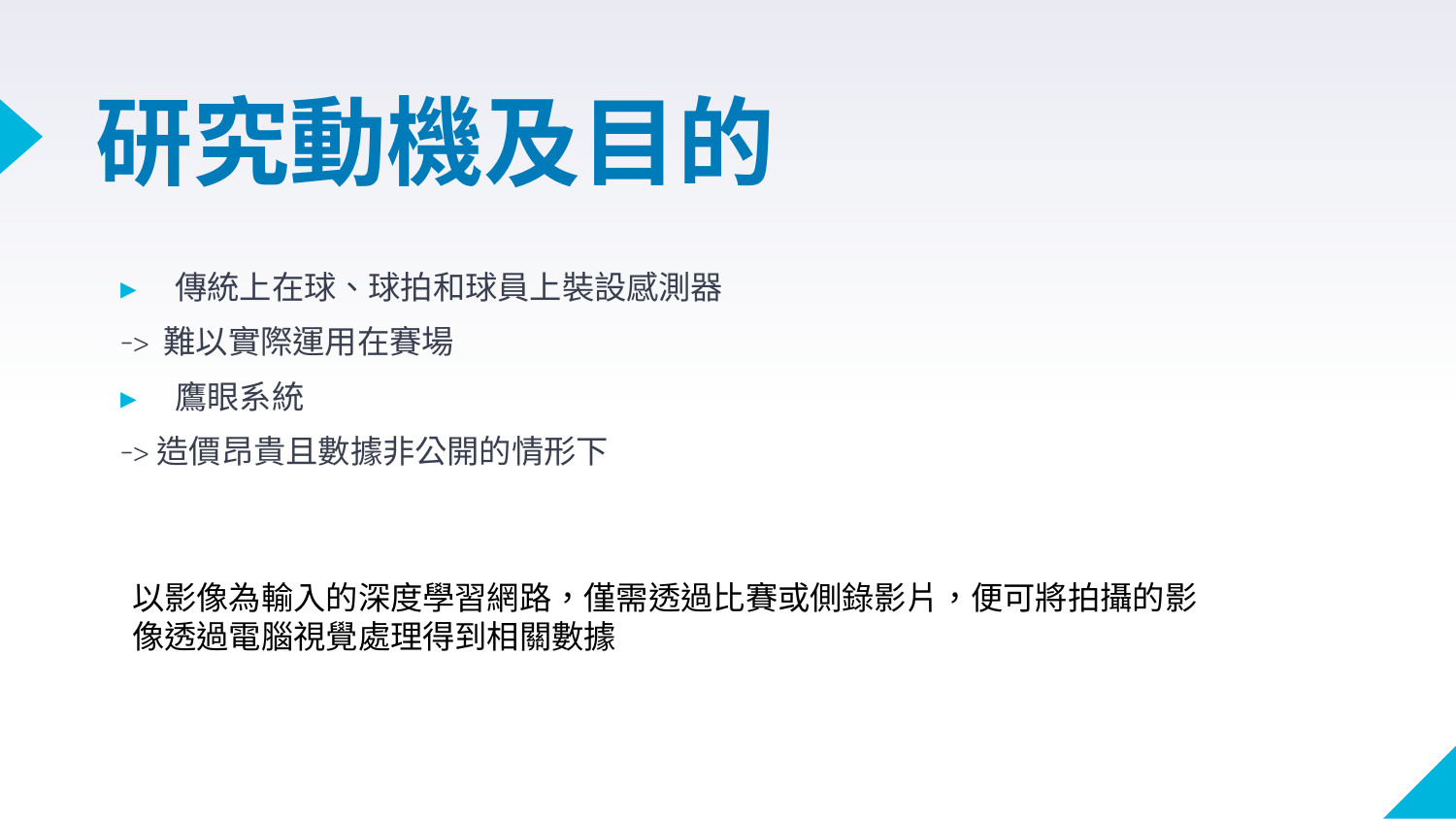

# 研究動機及目的
傳統上在球、球拍和球員上裝設感測器
-> 難以實際運用在賽場
鷹眼系統
->造價昂貴且數據非公開的情形下

以影像為輸入的深度學習網路，僅需透過比賽或側錄影片，便可將拍攝的影像透過電腦視覺處理得到相關數據